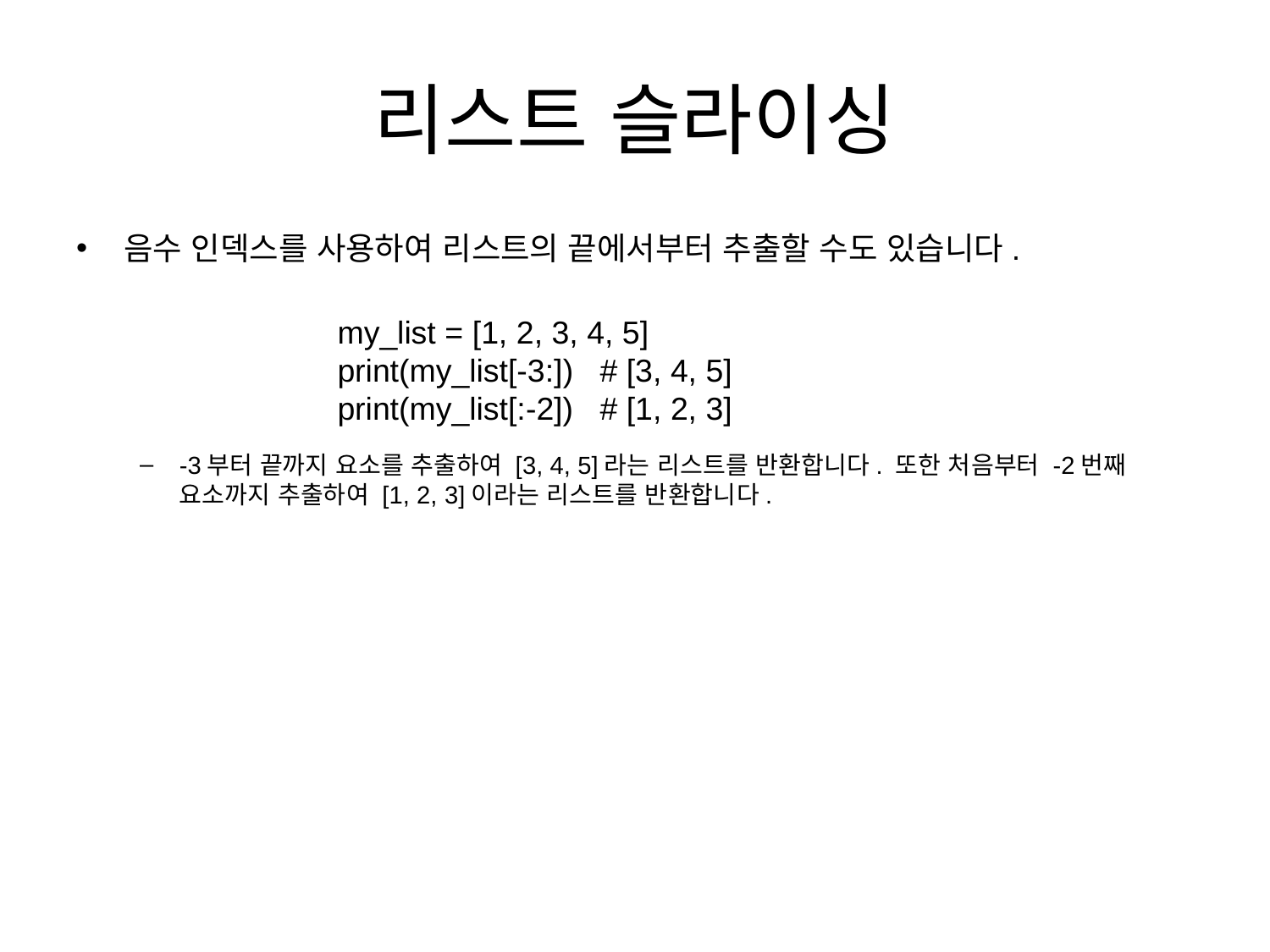

# 리스트 슬라이싱
음수 인덱스를 사용하여 리스트의 끝에서부터 추출할 수도 있습니다.

-3부터 끝까지 요소를 추출하여 [3, 4, 5]라는 리스트를 반환합니다. 또한 처음부터 -2번째 요소까지 추출하여 [1, 2, 3]이라는 리스트를 반환합니다.
my_list = [1, 2, 3, 4, 5]
print(my_list[-3:])   # [3, 4, 5]
print(my_list[:-2])   # [1, 2, 3]